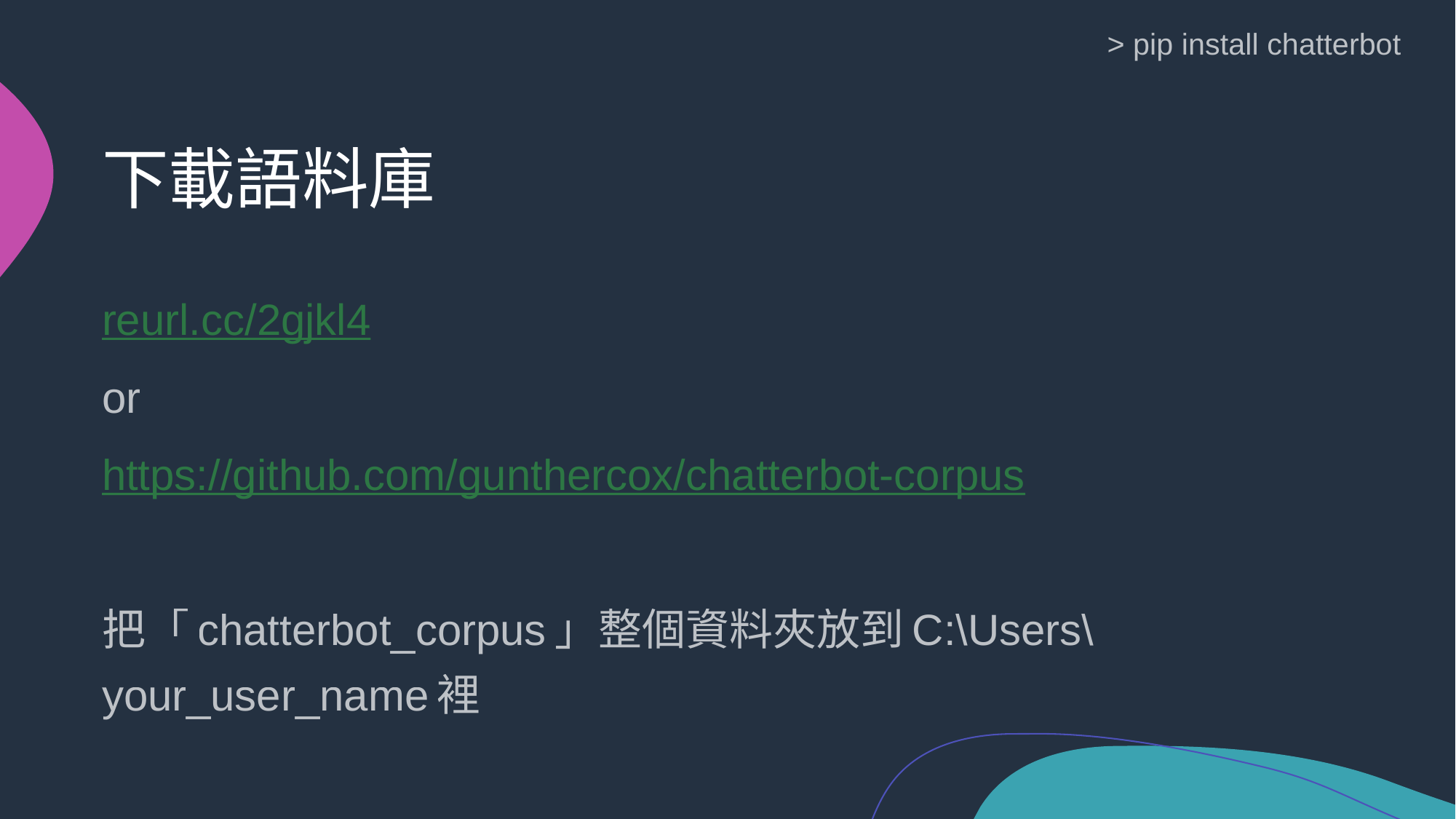

> pip install chatterbot
# 下載語料庫
reurl.cc/2gjkl4
or
https://github.com/gunthercox/chatterbot-corpus

把「chatterbot_corpus」整個資料夾放到C:\Users\your_user_name裡